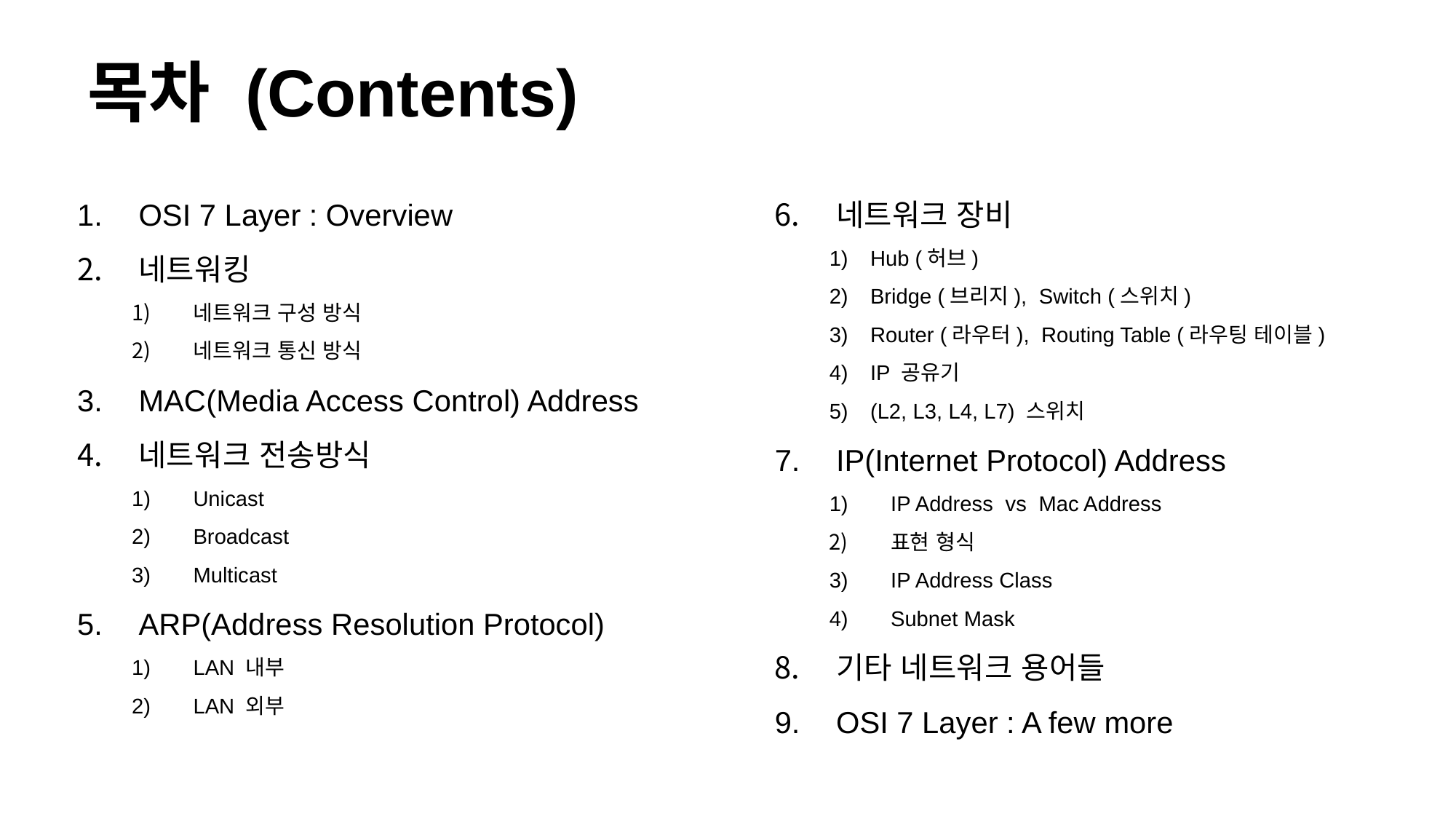

목차 (Contents)
OSI 7 Layer : Overview
네트워킹
네트워크 구성 방식
네트워크 통신 방식
MAC(Media Access Control) Address
네트워크 전송방식
Unicast
Broadcast
Multicast
ARP(Address Resolution Protocol)
LAN 내부
LAN 외부
네트워크 장비
Hub (허브)
Bridge (브리지),  Switch (스위치)
Router (라우터),  Routing Table (라우팅 테이블)
IP 공유기
(L2, L3, L4, L7) 스위치
IP(Internet Protocol) Address
IP Address  vs  Mac Address
표현 형식
IP Address Class
Subnet Mask
기타 네트워크 용어들
OSI 7 Layer : A few more